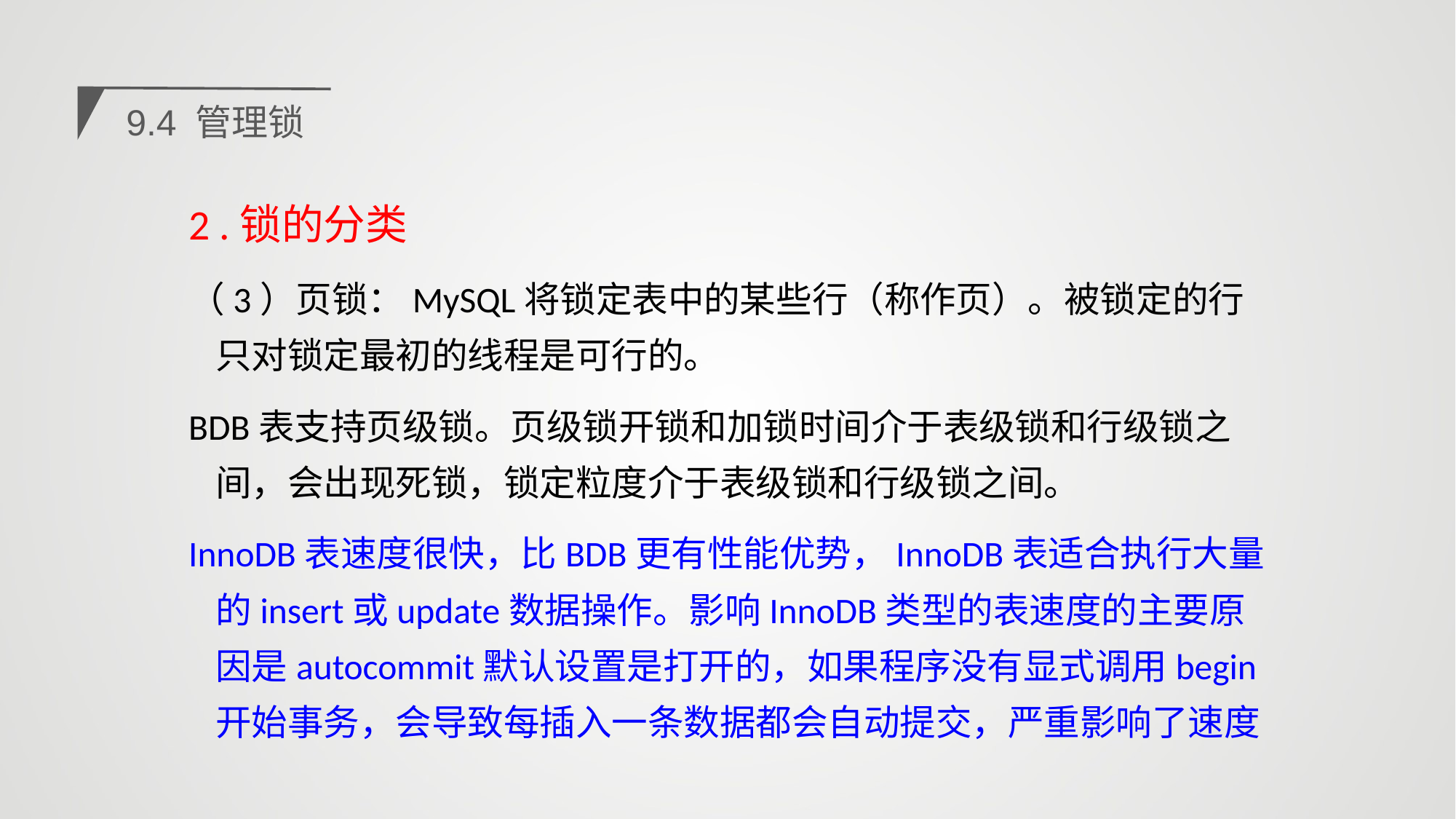

9.4 管理锁

2 .锁的分类
（3）页锁：MySQL将锁定表中的某些行（称作页）。被锁定的行只对锁定最初的线程是可行的。
BDB表支持页级锁。页级锁开锁和加锁时间介于表级锁和行级锁之间，会出现死锁，锁定粒度介于表级锁和行级锁之间。
InnoDB表速度很快，比BDB更有性能优势，InnoDB表适合执行大量的insert或update数据操作。影响InnoDB类型的表速度的主要原因是autocommit默认设置是打开的，如果程序没有显式调用begin 开始事务，会导致每插入一条数据都会自动提交，严重影响了速度